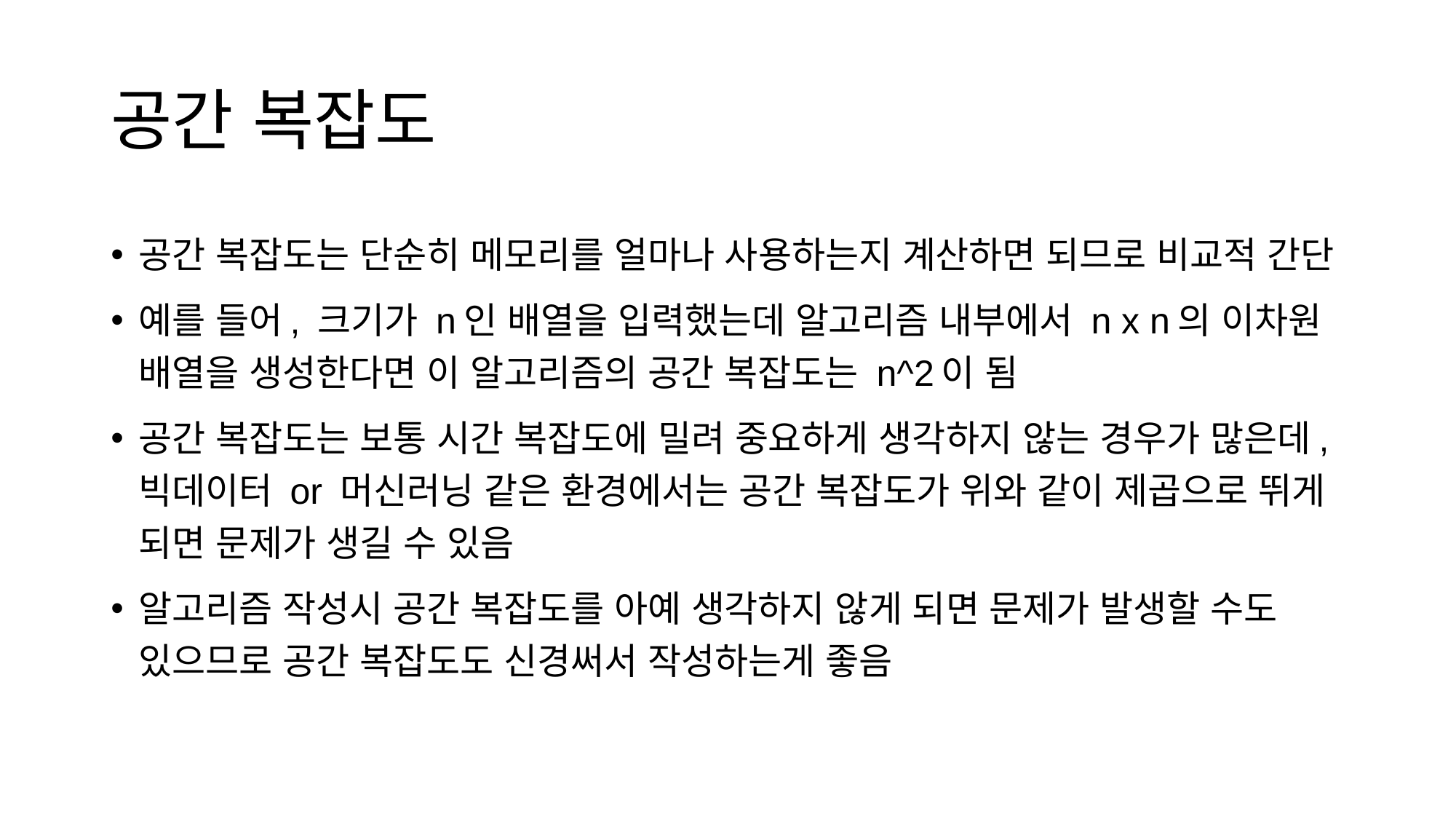

# 공간 복잡도
공간 복잡도는 단순히 메모리를 얼마나 사용하는지 계산하면 되므로 비교적 간단
예를 들어, 크기가 n인 배열을 입력했는데 알고리즘 내부에서 n x n의 이차원 배열을 생성한다면 이 알고리즘의 공간 복잡도는 n^2이 됨
공간 복잡도는 보통 시간 복잡도에 밀려 중요하게 생각하지 않는 경우가 많은데, 빅데이터 or 머신러닝 같은 환경에서는 공간 복잡도가 위와 같이 제곱으로 뛰게 되면 문제가 생길 수 있음
알고리즘 작성시 공간 복잡도를 아예 생각하지 않게 되면 문제가 발생할 수도 있으므로 공간 복잡도도 신경써서 작성하는게 좋음